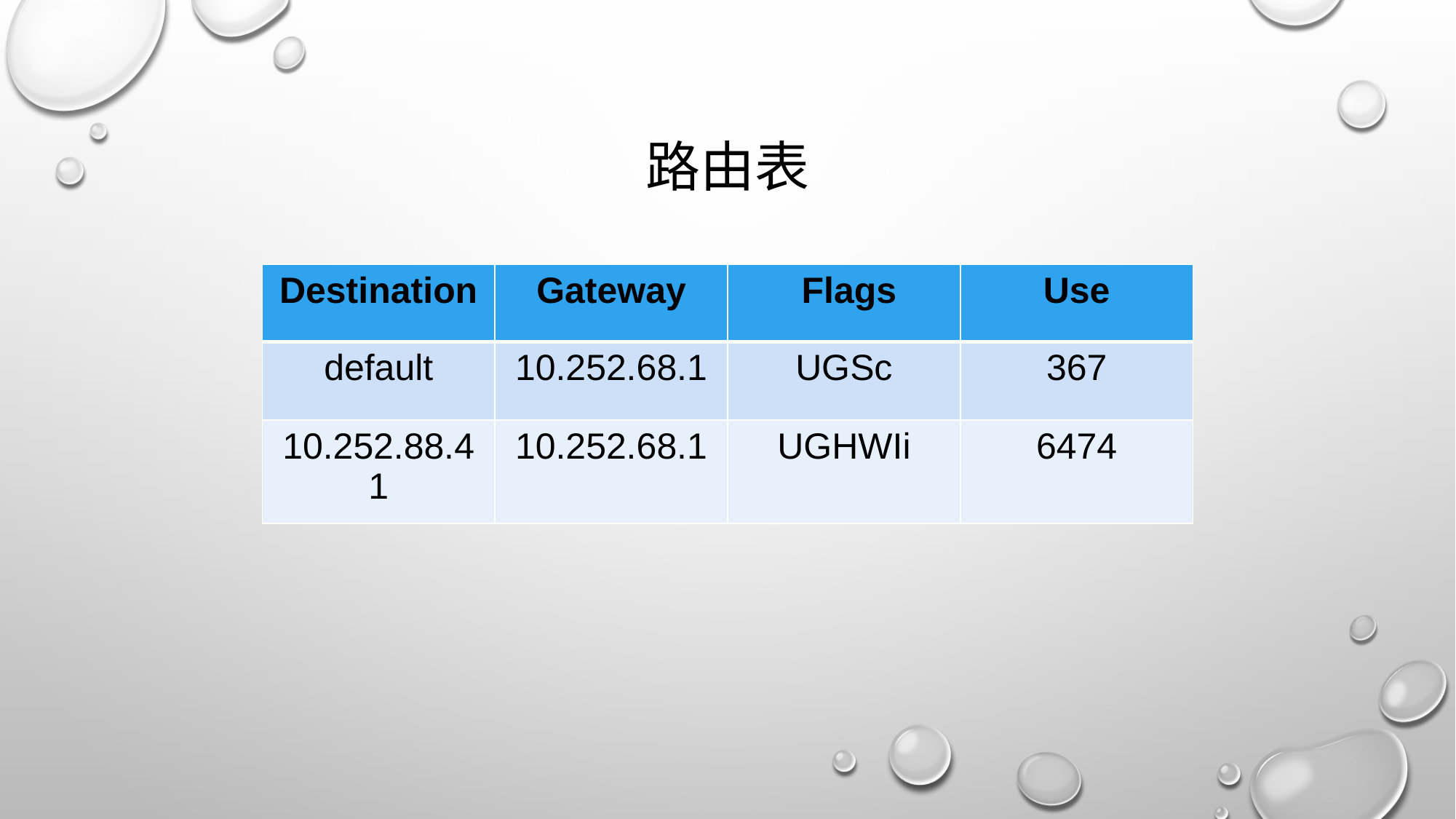

# 路由表
| Destination | Gateway | Flags | Use |
| --- | --- | --- | --- |
| default | 10.252.68.1 | UGSc | 367 |
| 10.252.88.41 | 10.252.68.1 | UGHWIi | 6474 |